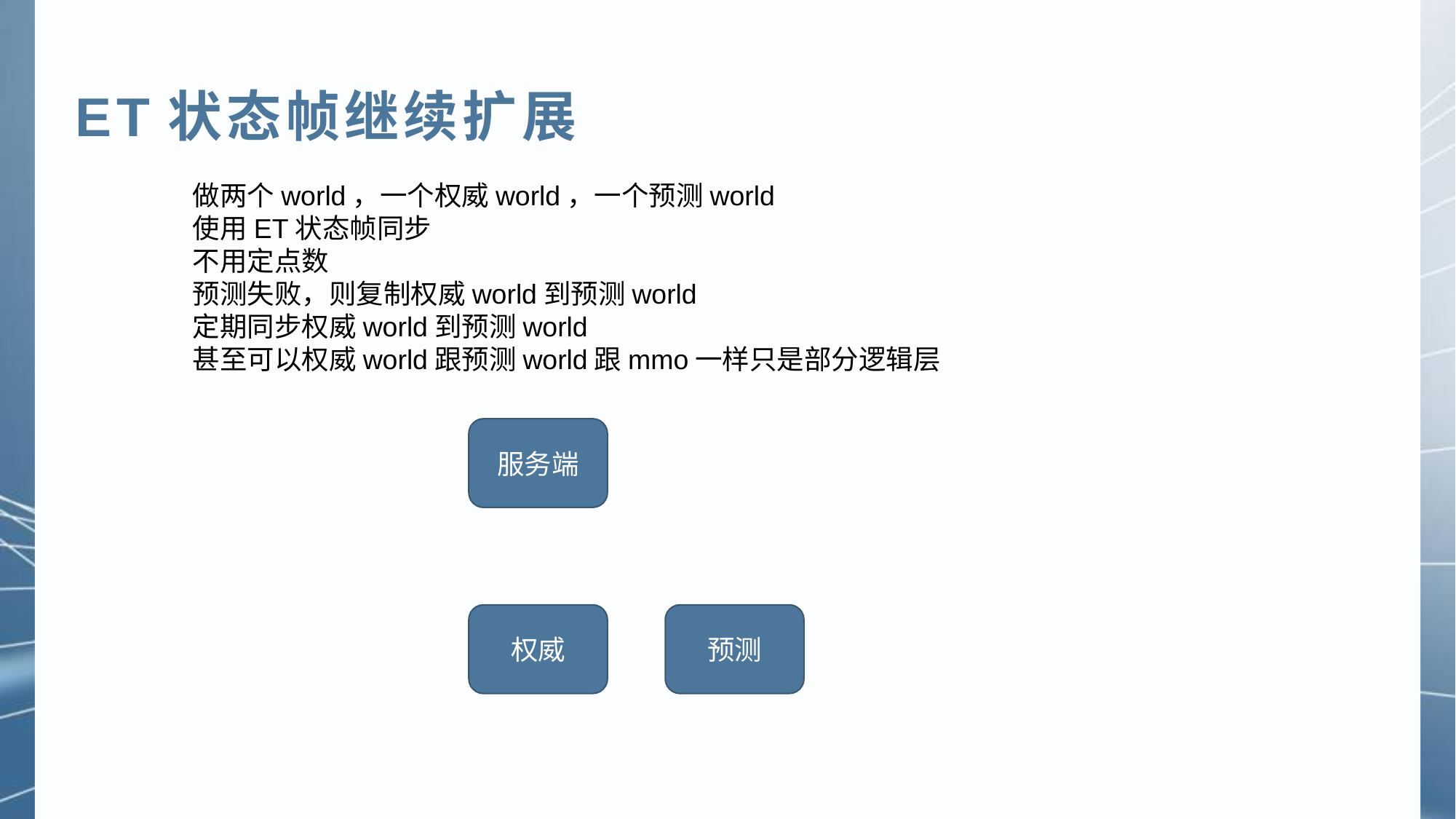

ET状态帧继续扩展
做两个world，一个权威world，一个预测world
使用ET状态帧同步
不用定点数
预测失败，则复制权威world到预测world
定期同步权威world到预测world
甚至可以权威world跟预测world跟mmo一样只是部分逻辑层
服务端
权威
预测